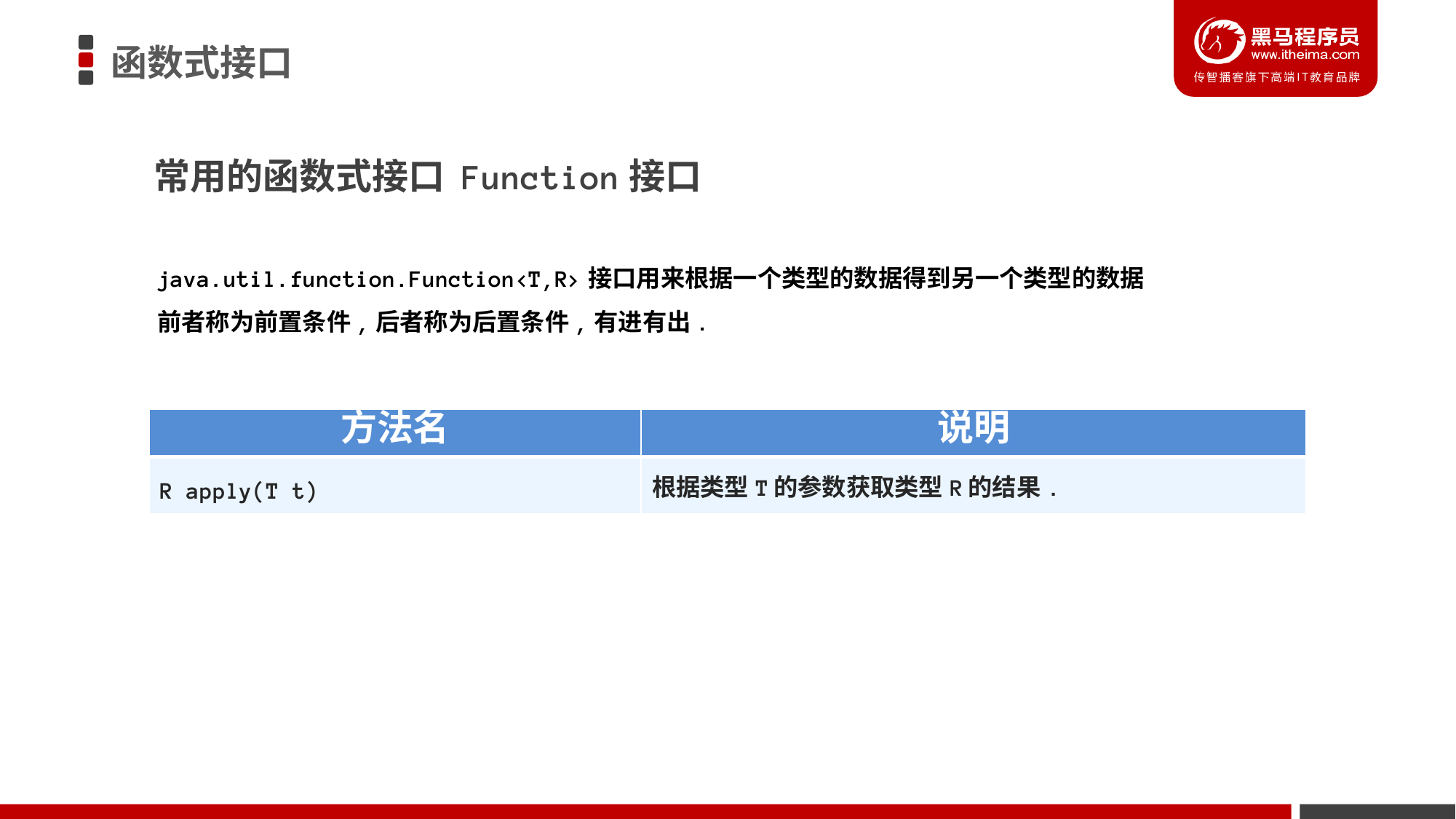

函数式接口
常用的函数式接口 Function接口
java.util.function.Function<T,R>接口用来根据一个类型的数据得到另一个类型的数据
前者称为前置条件,后者称为后置条件,有进有出.
| 方法名 | 说明 |
| --- | --- |
| R apply(T t) | 根据类型T的参数获取类型R的结果. |